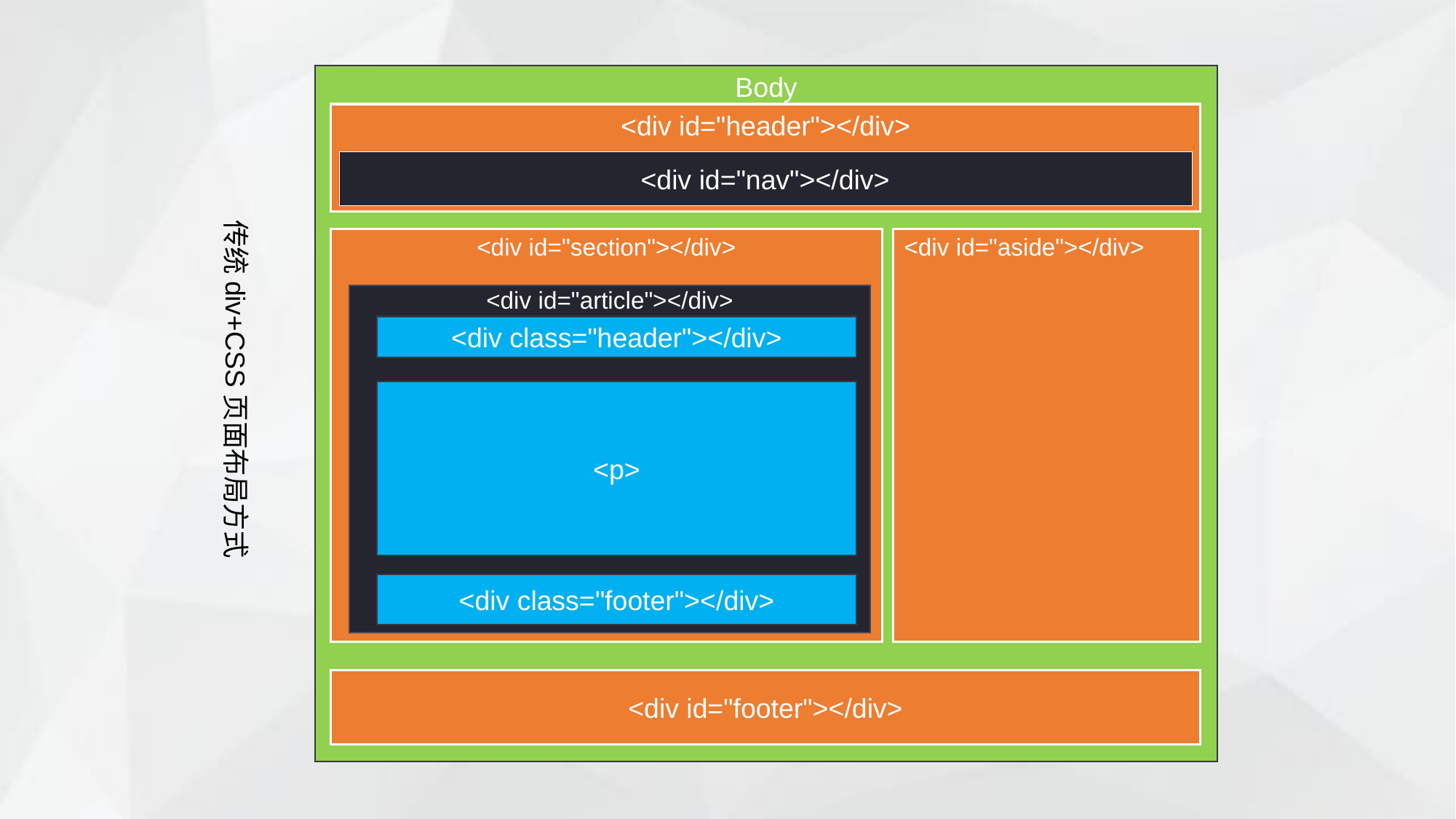

Body

<div id="header"></div>

<div id="nav"></div>
传统div+CSS页面布局方式
<div id="section"></div>

<div id="aside"></div>

<div id="article"></div>

<div class="header"></div>
<p>
<div class="footer"></div>
<div id="footer"></div>